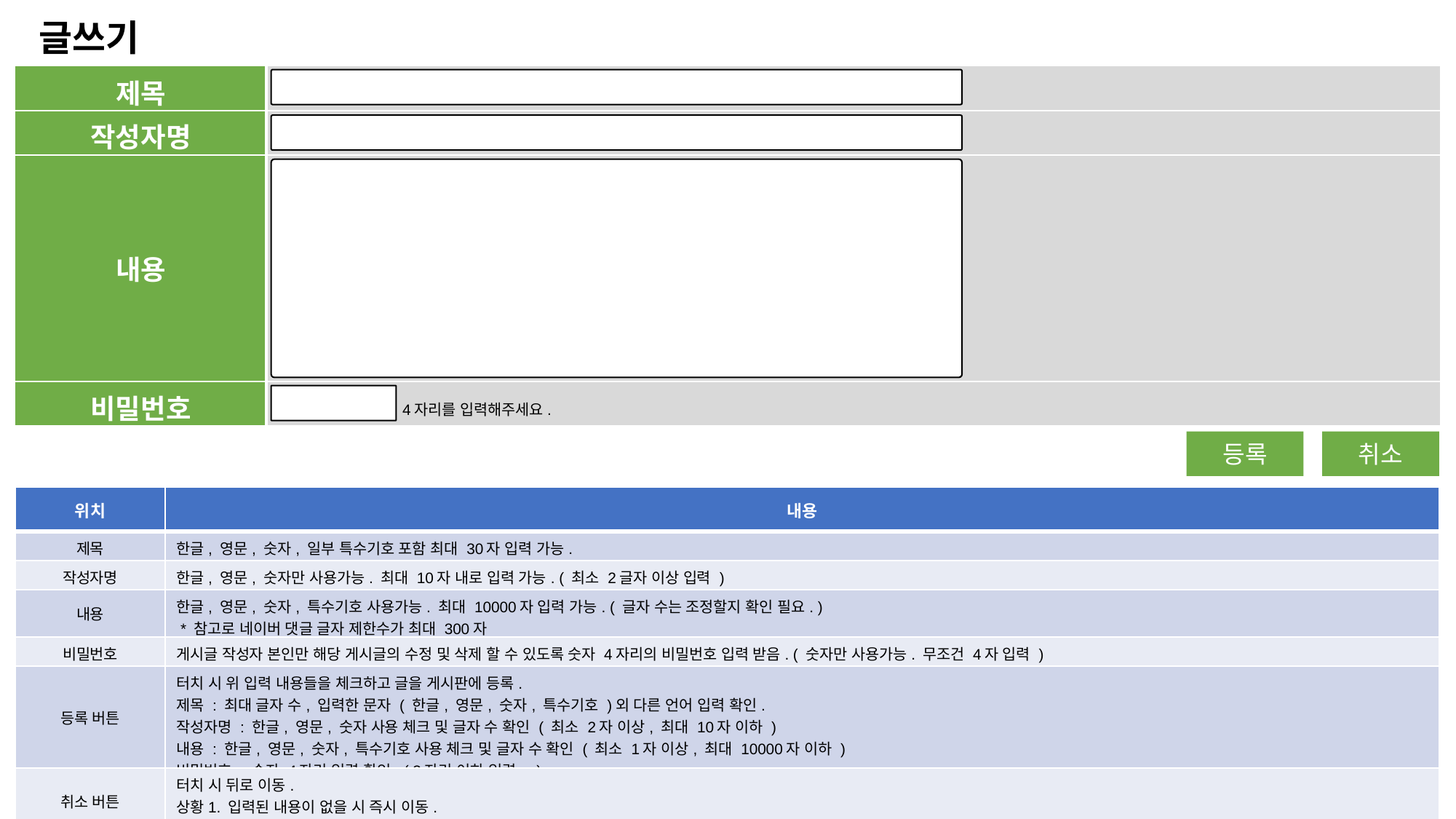

글쓰기
| 제목 |  |
| --- | --- |
| 작성자명 |  |
| 내용 |  |
| 비밀번호 | 숫자 4자리를 입력해주세요. |

등록
취소
| 위치 | 내용 |
| --- | --- |
| 제목 | 한글, 영문, 숫자, 일부 특수기호 포함 최대 30자 입력 가능. |
| 작성자명 | 한글, 영문, 숫자만 사용가능. 최대 10자 내로 입력 가능. ( 최소 2글자 이상 입력 ) |
| 내용 | 한글, 영문, 숫자, 특수기호 사용가능. 최대 10000자 입력 가능. ( 글자 수는 조정할지 확인 필요. ) \* 참고로 네이버 댓글 글자 제한수가 최대 300자 |
| 비밀번호 | 게시글 작성자 본인만 해당 게시글의 수정 및 삭제 할 수 있도록 숫자 4자리의 비밀번호 입력 받음. ( 숫자만 사용가능. 무조건 4자 입력 ) |
| 등록 버튼 | 터치 시 위 입력 내용들을 체크하고 글을 게시판에 등록. 제목 : 최대 글자 수, 입력한 문자 ( 한글, 영문, 숫자, 특수기호 )외 다른 언어 입력 확인. 작성자명 : 한글, 영문, 숫자 사용 체크 및 글자 수 확인 ( 최소 2자 이상, 최대 10자 이하 ) 내용 : 한글, 영문, 숫자, 특수기호 사용 체크 및 글자 수 확인 ( 최소 1자 이상, 최대 10000자 이하 ) 비밀번호 : 숫자 4자리 입력 확인. ( 3자리 이하 입력 x ) |
| 취소 버튼 | 터치 시 뒤로 이동. 상황1. 입력된 내용이 없을 시 즉시 이동. 상황2. 입력된 내용이 있을 시 안내팝업 표시. |